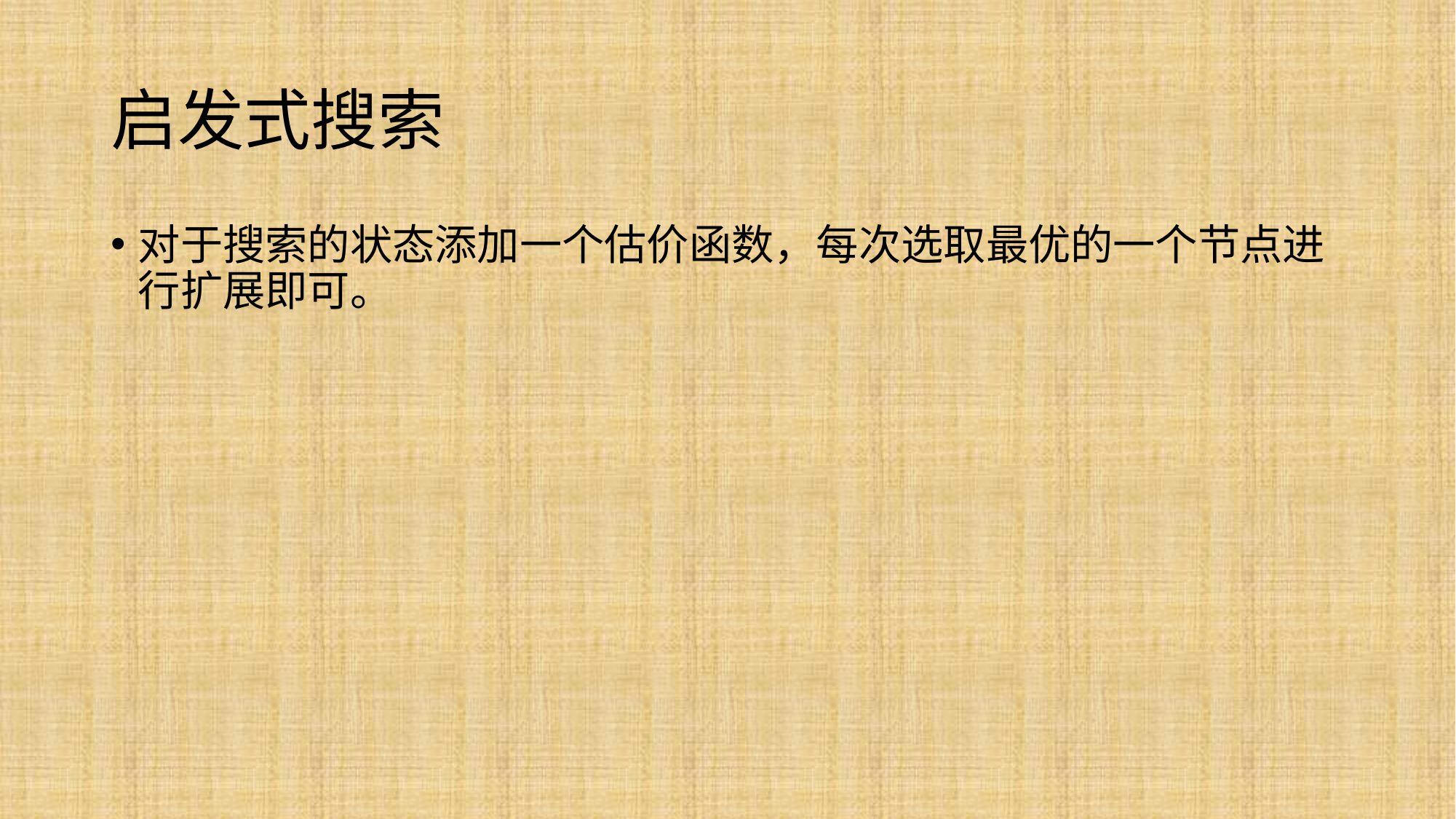

# 启发式搜索
对于搜索的状态添加一个估价函数，每次选取最优的一个节点进行扩展即可。